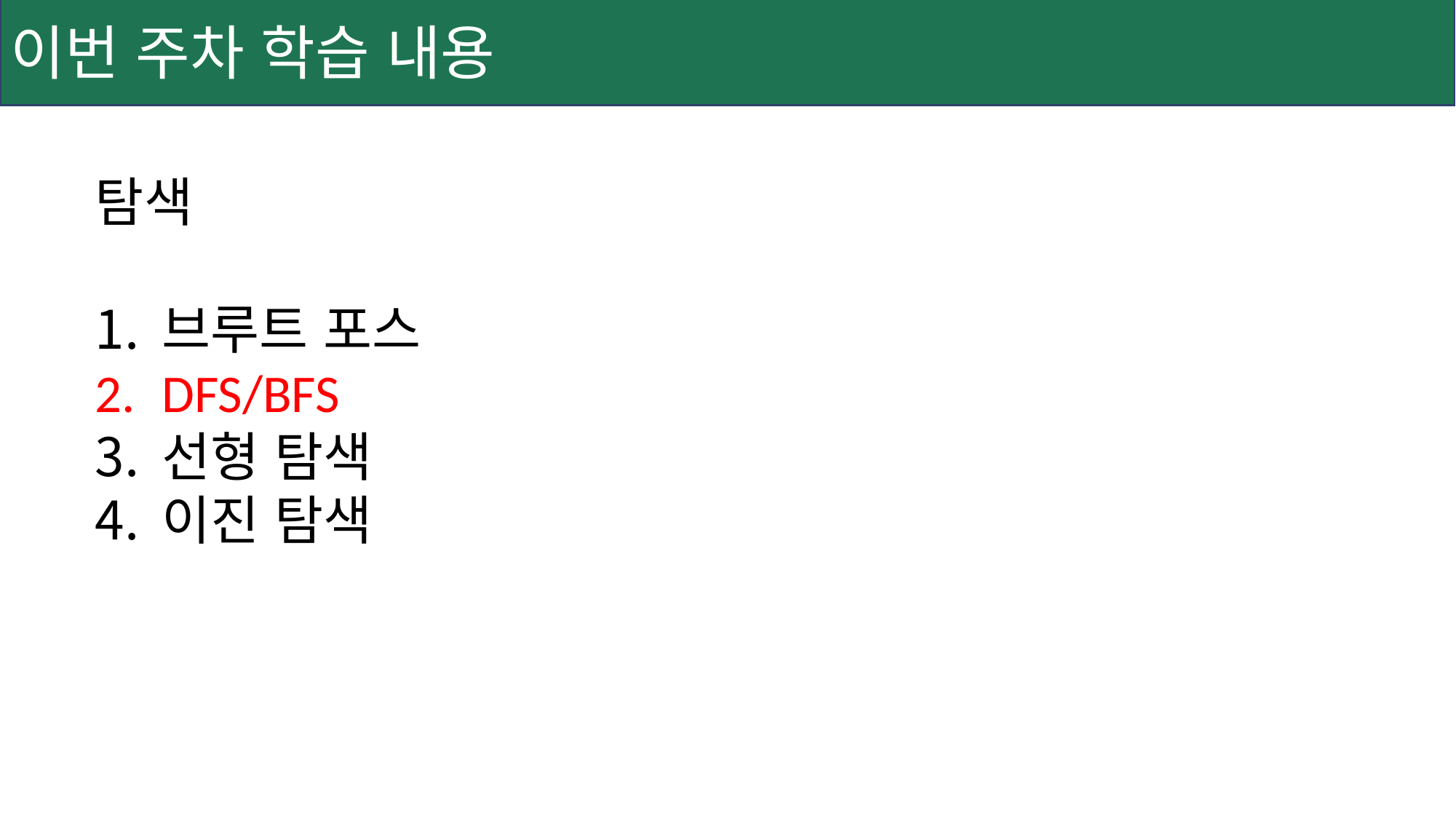

이번 주차 학습 내용
탐색

브루트 포스
DFS/BFS
선형 탐색
이진 탐색